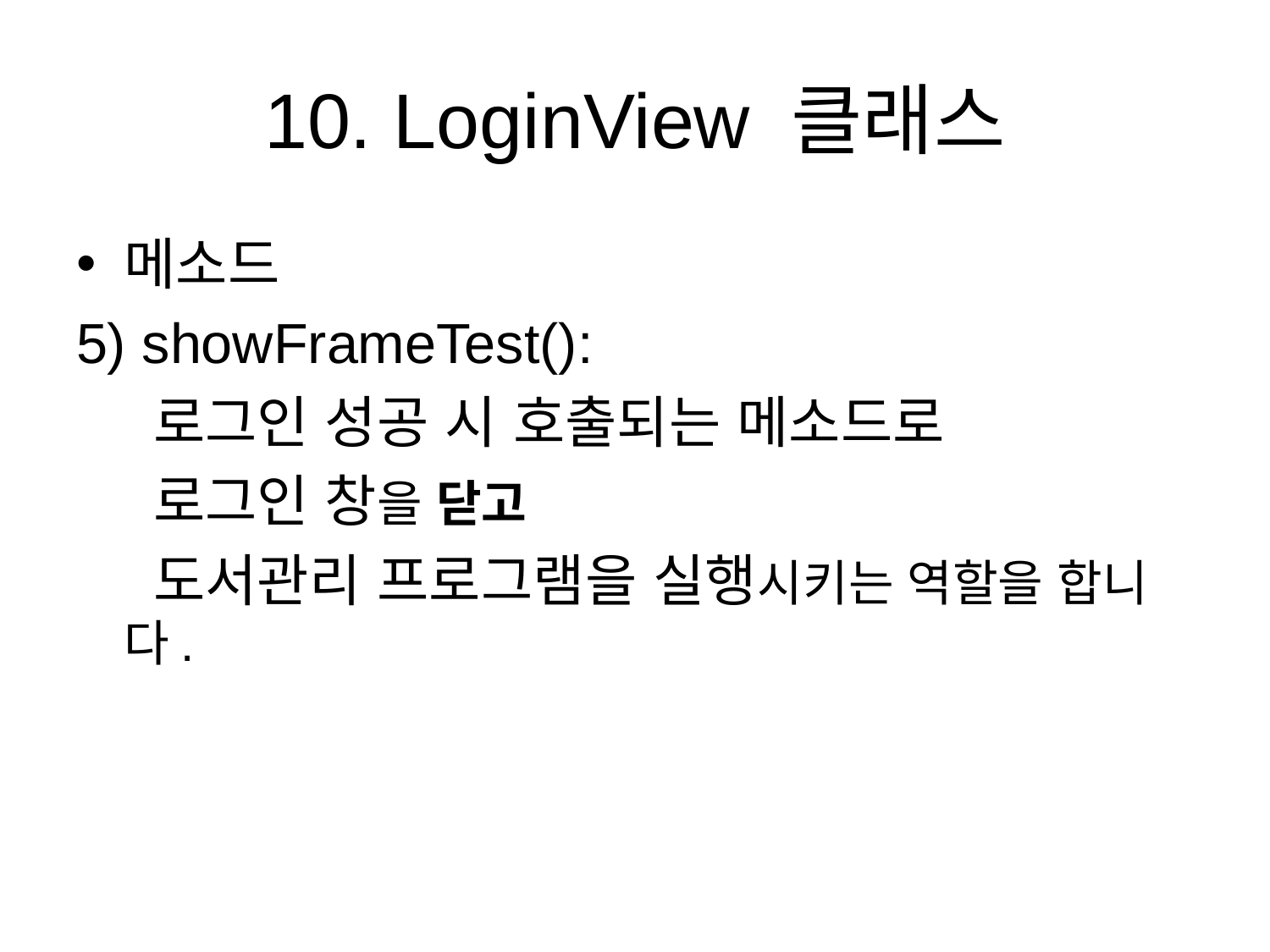

# 10. LoginView 클래스
메소드
5) showFrameTest():
    로그인 성공 시 호출되는 메소드로
    로그인 창을 닫고
    도서관리 프로그램을 실행시키는 역할을 합니다.